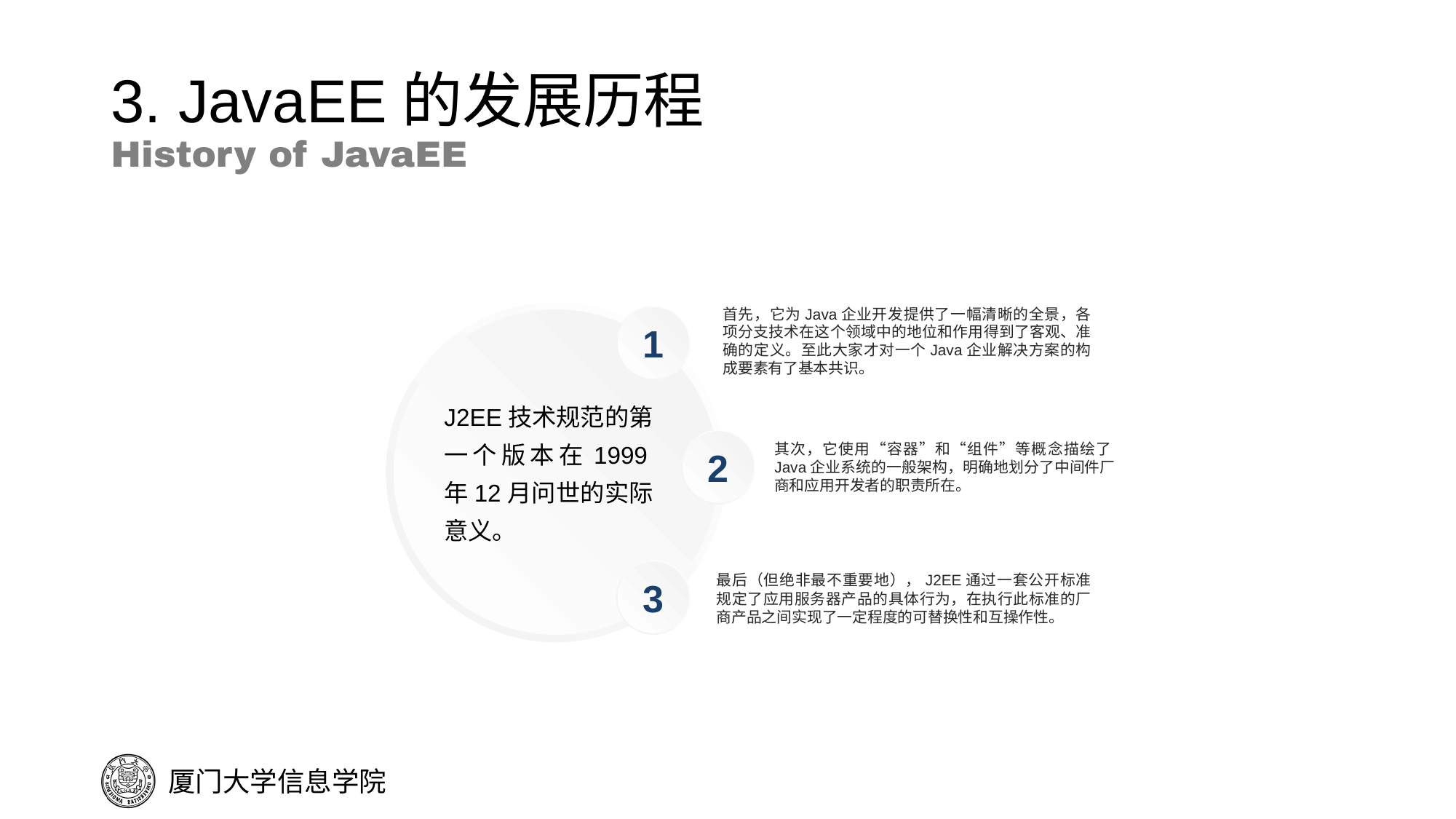

# 3. JavaEE的发展历程 History of JavaEE

首先，它为Java企业开发提供了一幅清晰的全景，各项分支技术在这个领域中的地位和作用得到了客观、准确的定义。至此大家才对一个Java企业解决方案的构成要素有了基本共识。

1
J2EE技术规范的第一个版本在1999年12月问世的实际意义。

2
其次，它使用“容器”和“组件”等概念描绘了Java企业系统的一般架构，明确地划分了中间件厂商和应用开发者的职责所在。

3
最后（但绝非最不重要地），J2EE通过一套公开标准规定了应用服务器产品的具体行为，在执行此标准的厂商产品之间实现了一定程度的可替换性和互操作性。